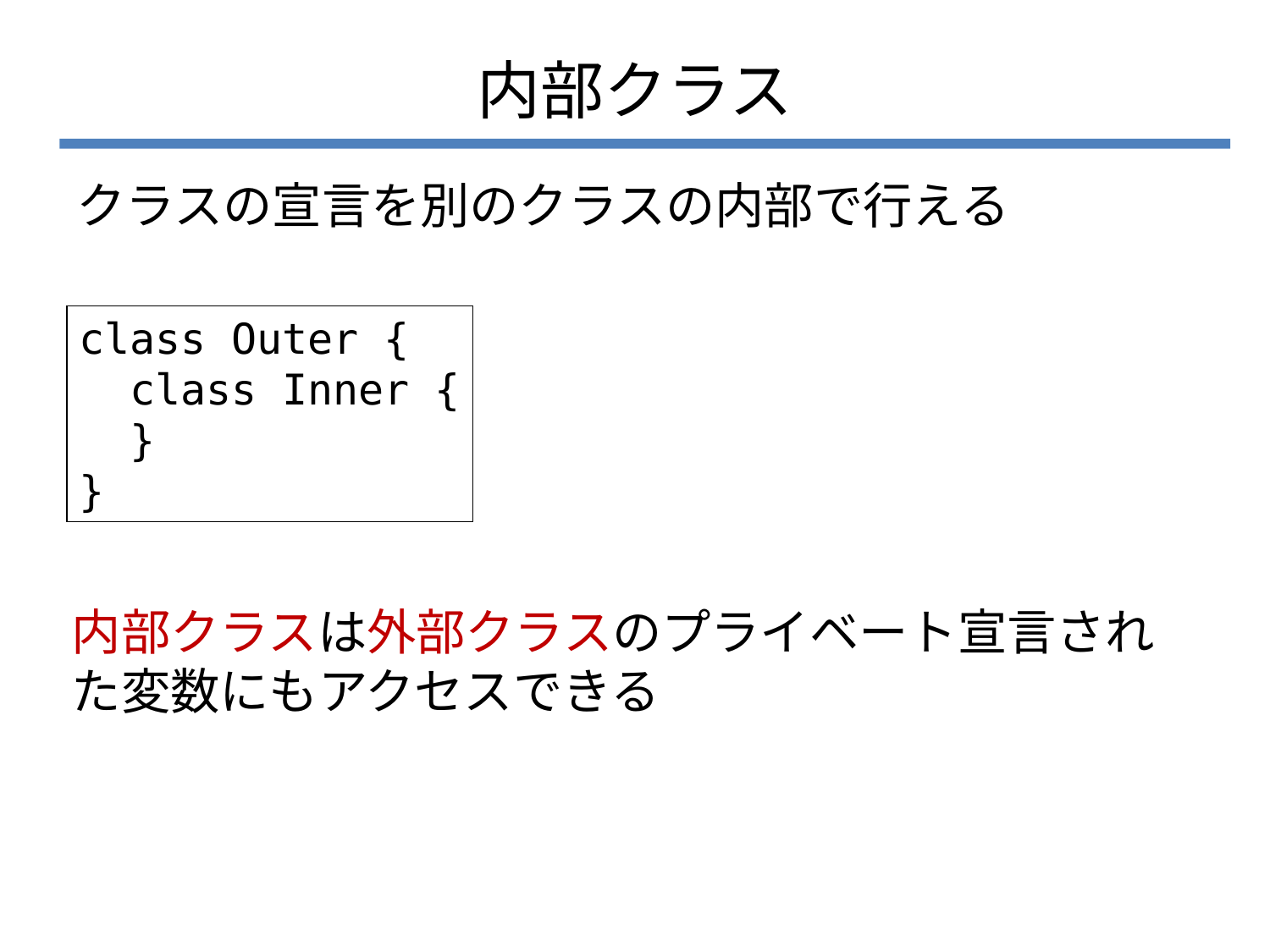

# 内部クラス
クラスの宣言を別のクラスの内部で行える
class Outer {
  class Inner {
  }
}
内部クラスは外部クラスのプライベート宣言された変数にもアクセスできる